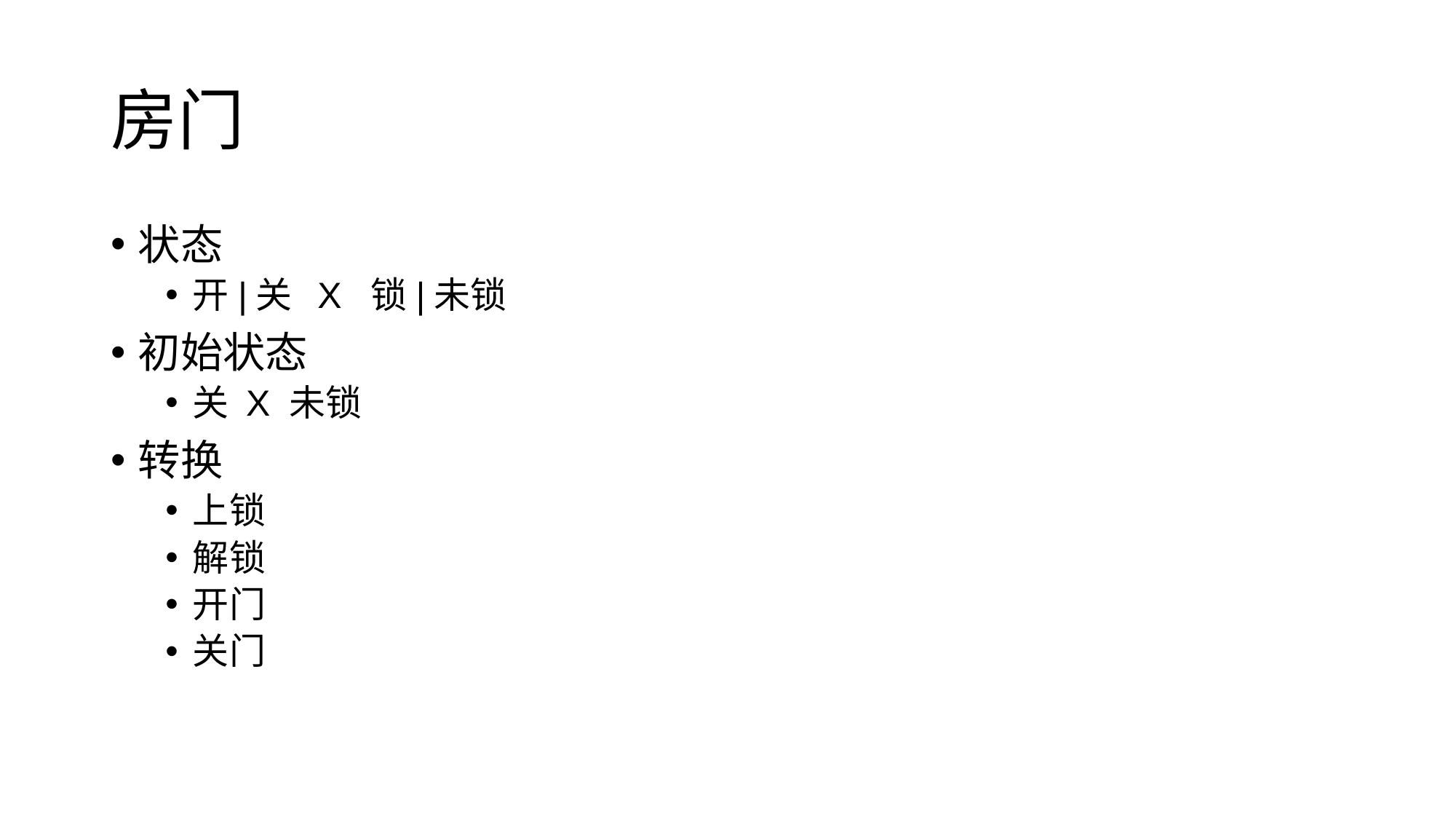

# 房门
状态
开|关  X  锁|未锁
初始状态
关 X 未锁
转换
上锁
解锁
开门
关门